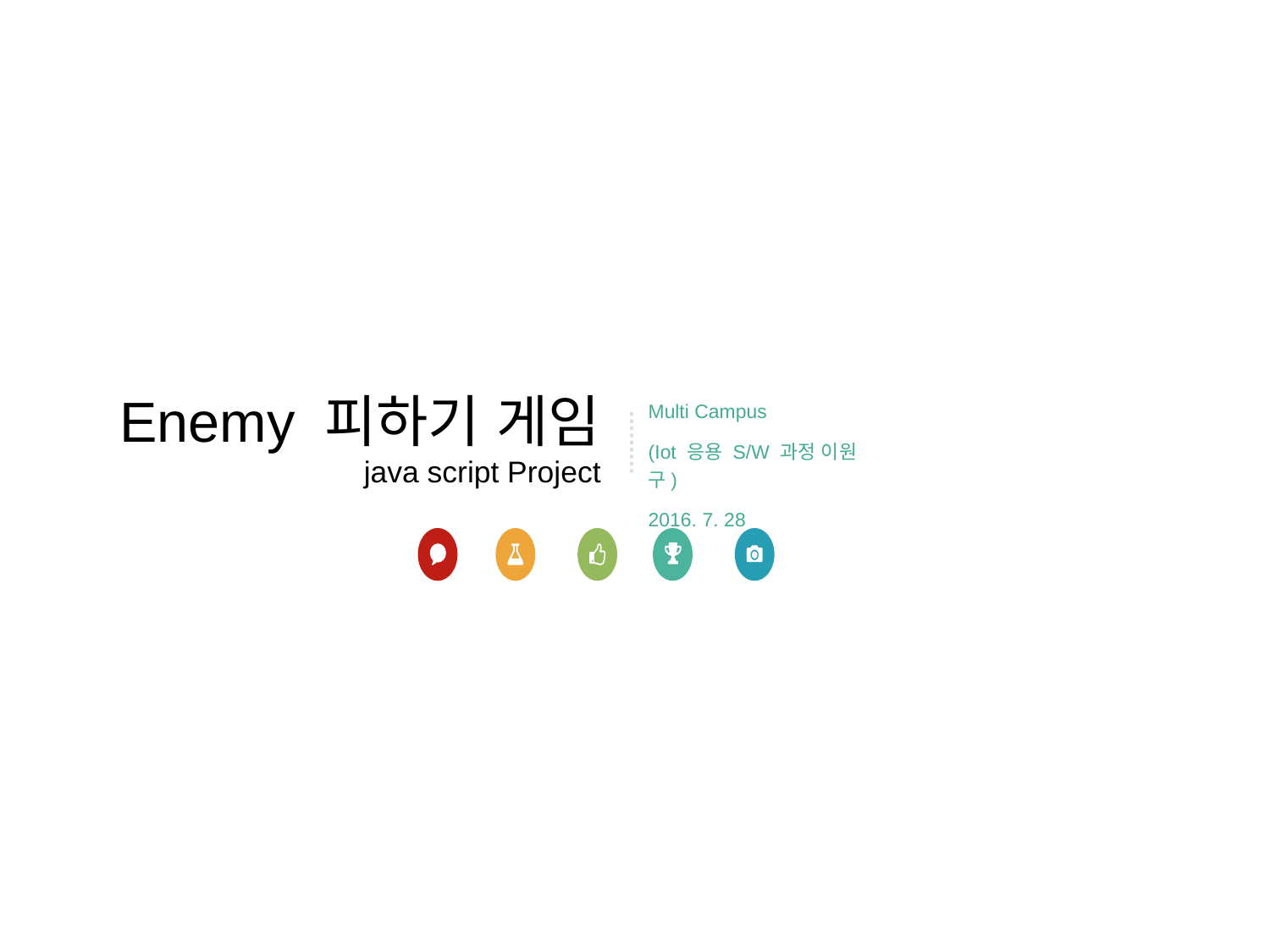

Enemy 피하기 게임
Multi Campus
(Iot 응용 S/W 과정 이원구)
2016. 7. 28

java script Project